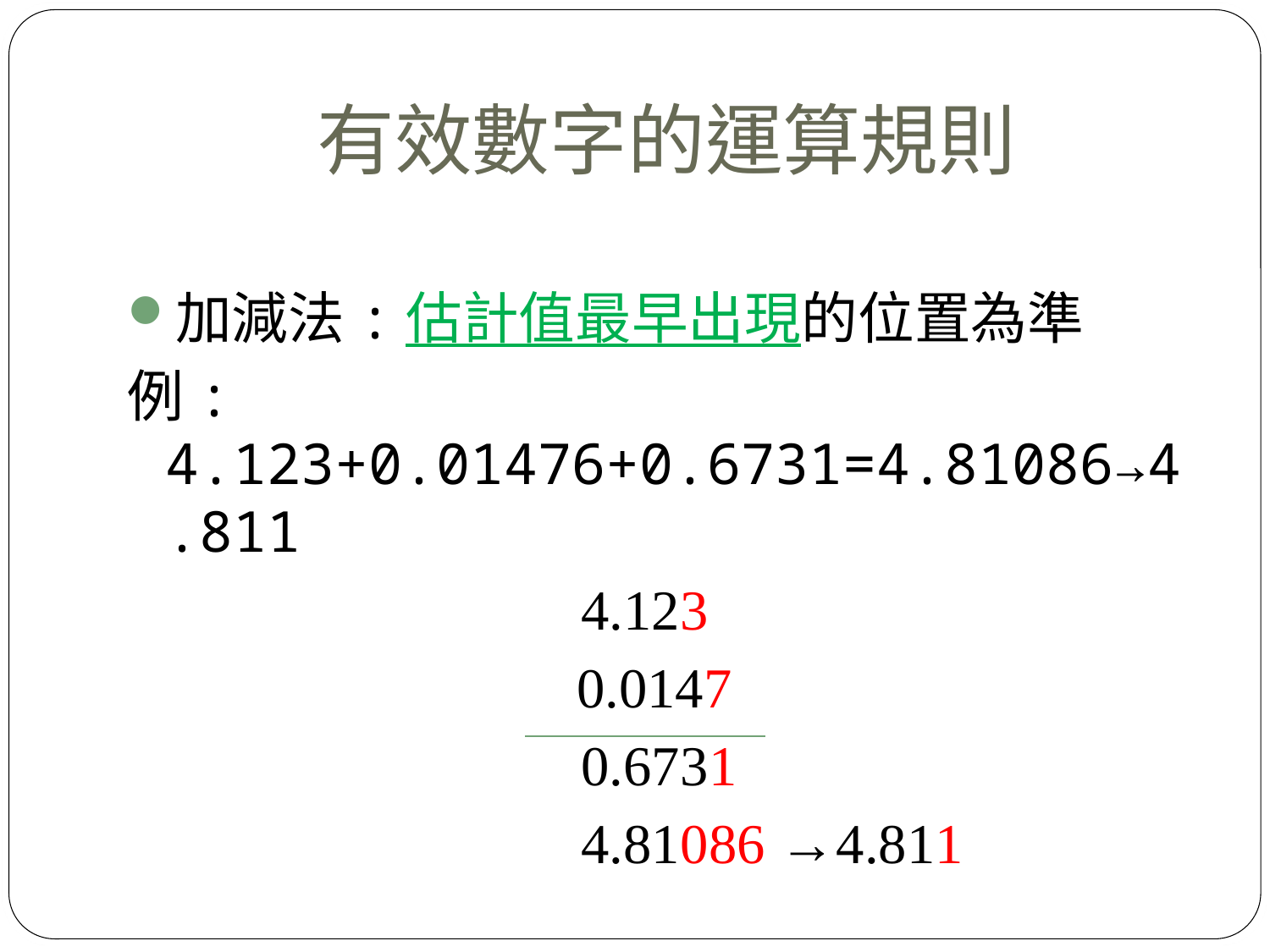

# 有效數字的運算規則
加減法:估計值最早出現的位置為準
例: 4.123+0.01476+0.6731=4.81086→4.811
                                4.123
0.0147
                                0.6731
                                4.81086 →4.811